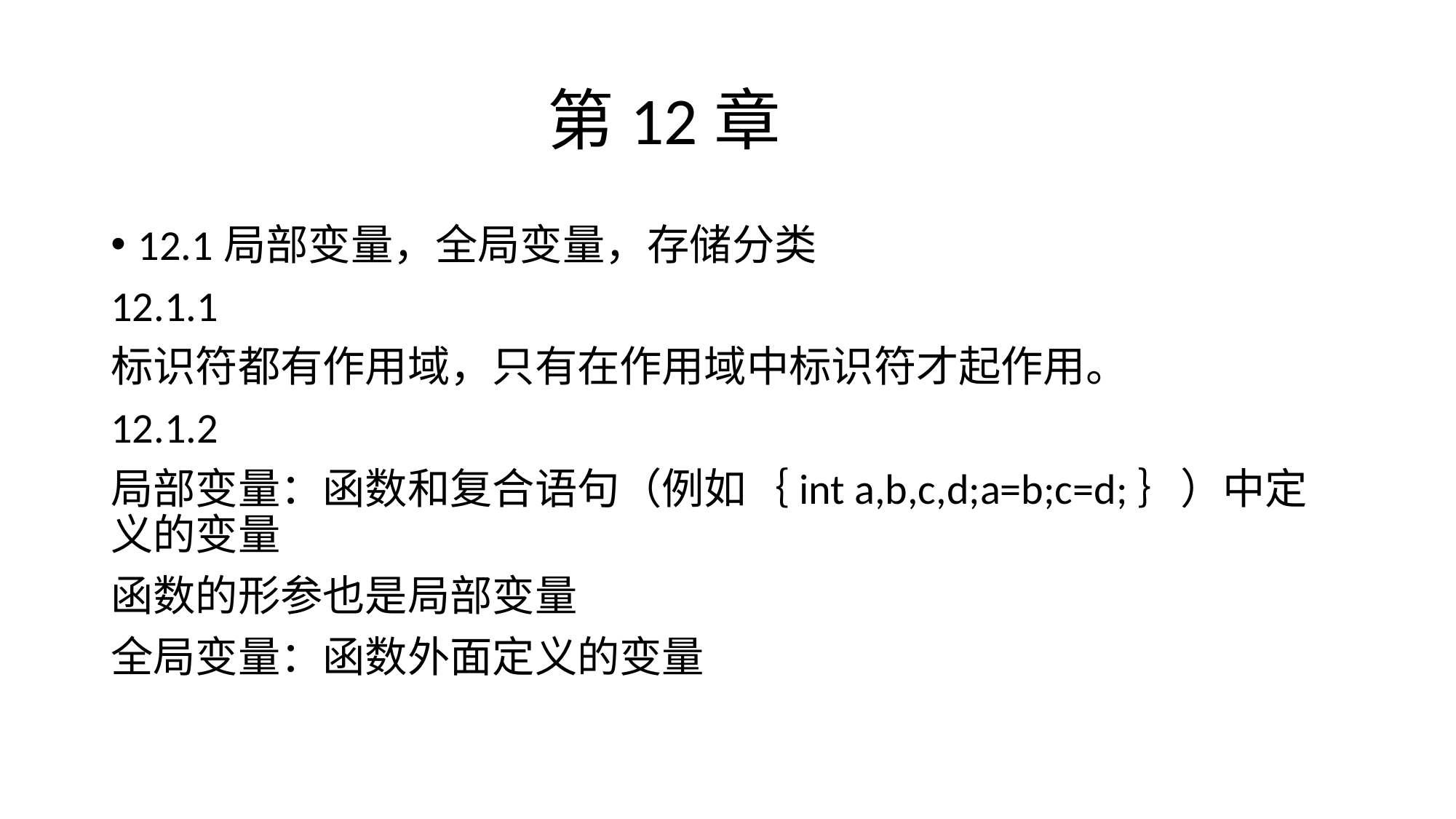

# 第12章
12.1局部变量，全局变量，存储分类
12.1.1
标识符都有作用域，只有在作用域中标识符才起作用。
12.1.2
局部变量：函数和复合语句（例如｛int a,b,c,d;a=b;c=d;｝）中定义的变量
函数的形参也是局部变量
全局变量：函数外面定义的变量